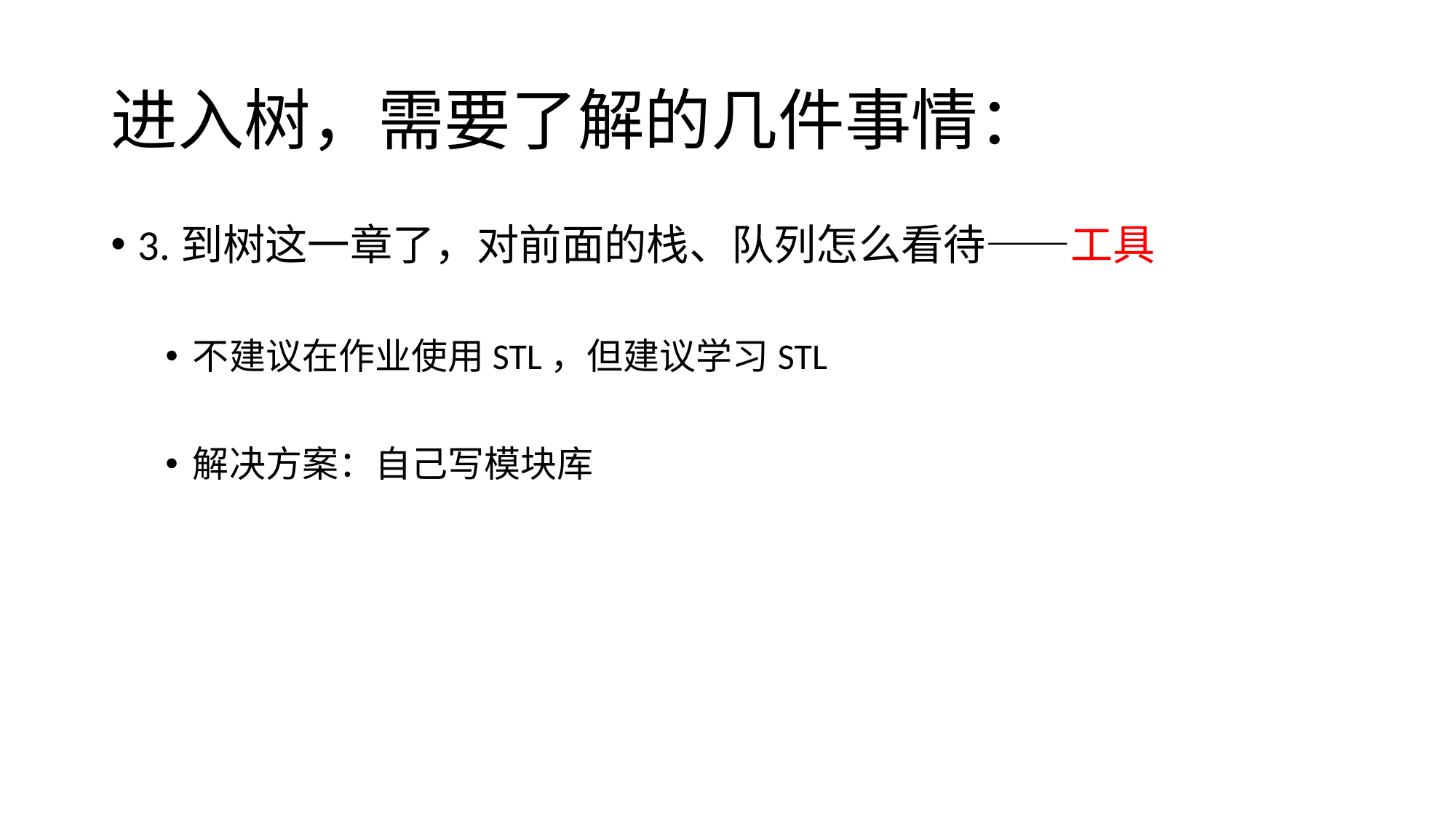

# 进入树，需要了解的几件事情：
3.到树这一章了，对前面的栈、队列怎么看待——工具

不建议在作业使用STL，但建议学习STL

解决方案：自己写模块库